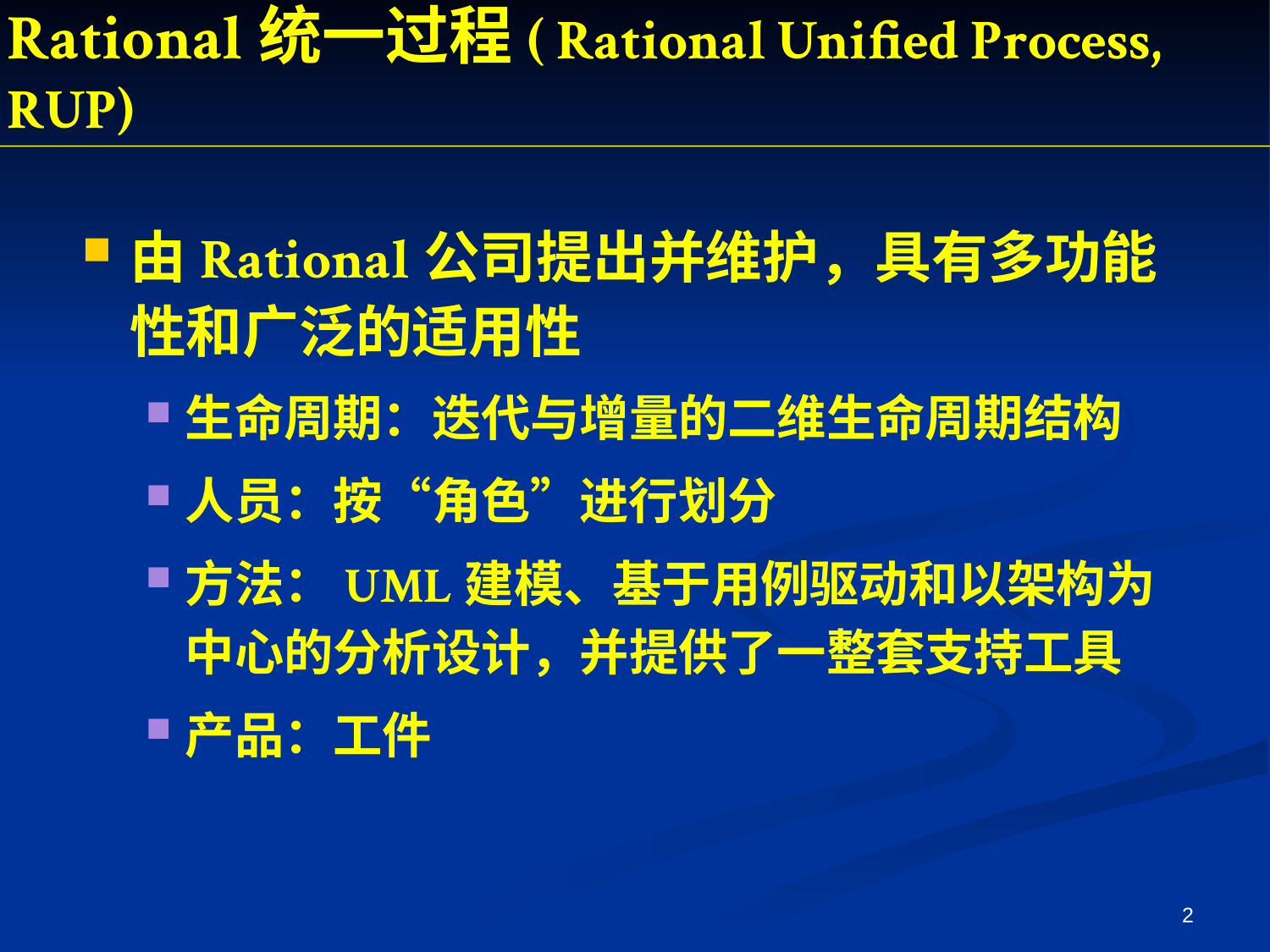

Rational统一过程( Rational Unified Process, RUP)

由Rational公司提出并维护，具有多功能性和广泛的适用性
生命周期：迭代与增量的二维生命周期结构
人员：按“角色”进行划分
方法：UML建模、基于用例驱动和以架构为中心的分析设计，并提供了一整套支持工具
产品：工件
2